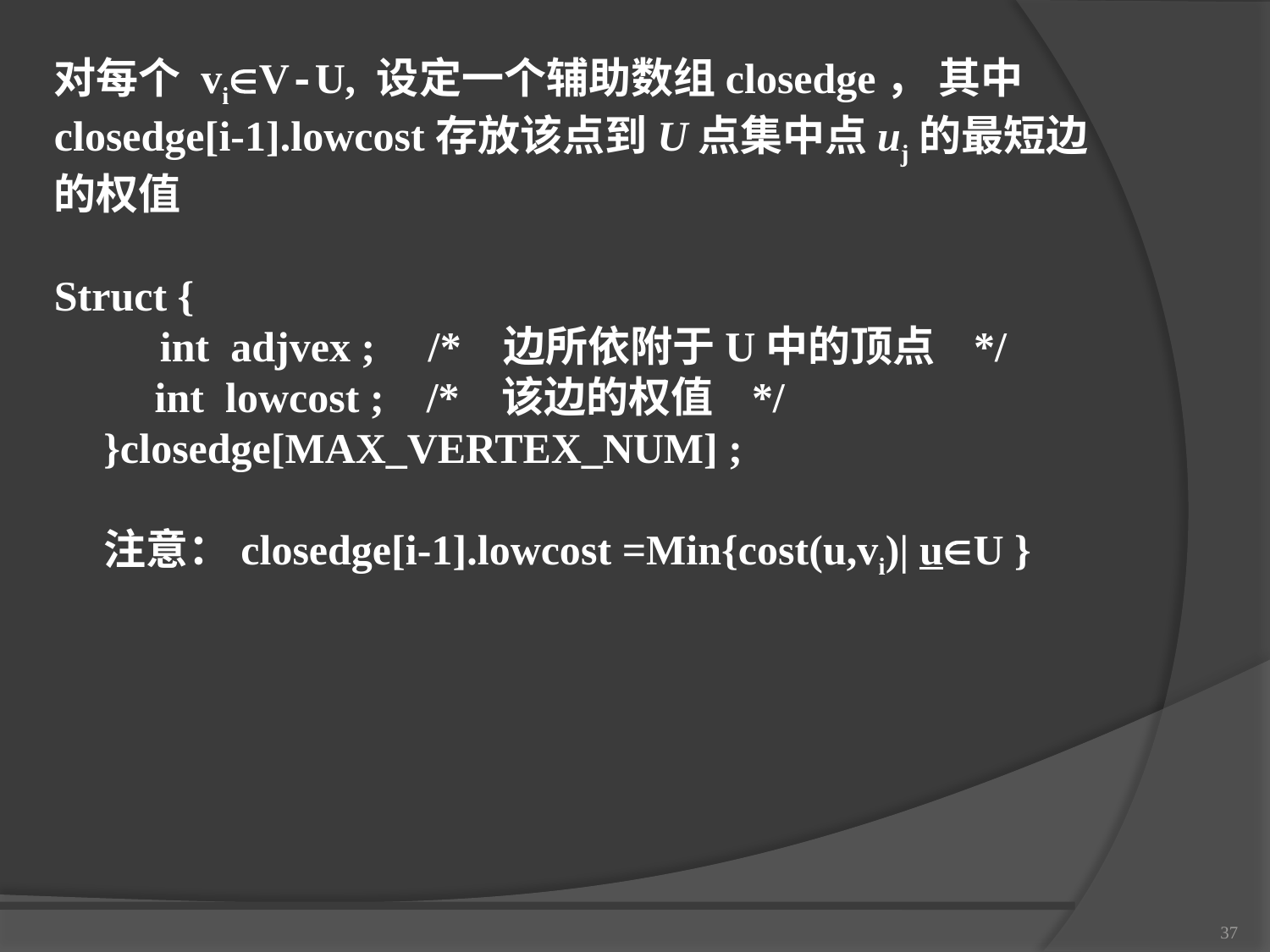

对每个 vi∈V-U, 设定一个辅助数组closedge， 其中closedge[i-1].lowcost存放该点到U点集中点uj的最短边的权值

Struct {
          int  adjvex ;     /*   边所依附于U中的顶点   */
int  lowcost ;    /*   该边的权值   */
}closedge[MAX_VERTEX_NUM] ;

注意：closedge[i-1].lowcost =Min{cost(u,vi)| u∈U }

37